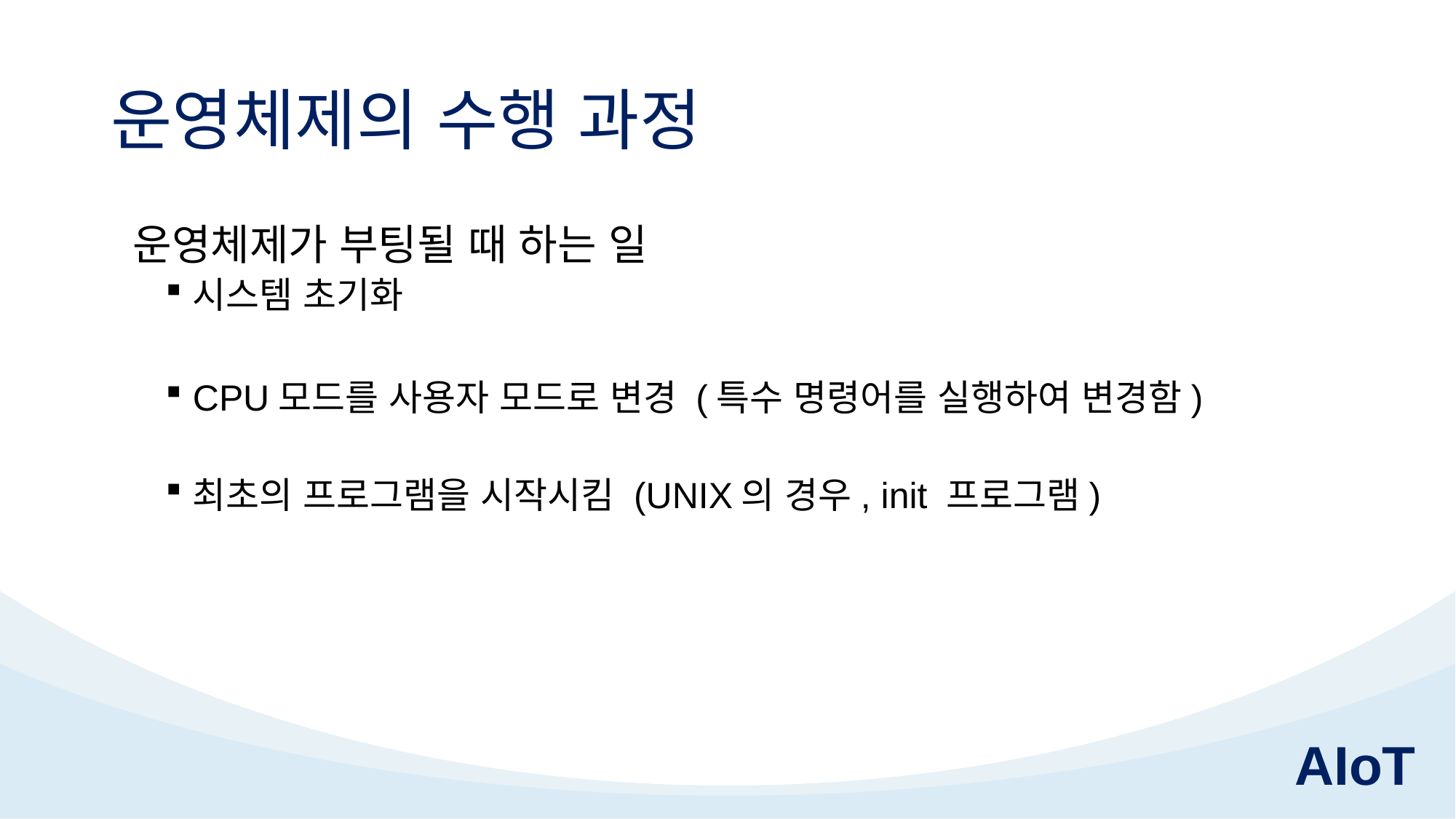

# 운영체제의 수행 과정
 운영체제가 부팅될 때 하는 일
시스템 초기화

CPU모드를 사용자 모드로 변경 (특수 명령어를 실행하여 변경함)

최초의 프로그램을 시작시킴 (UNIX의 경우, init 프로그램)